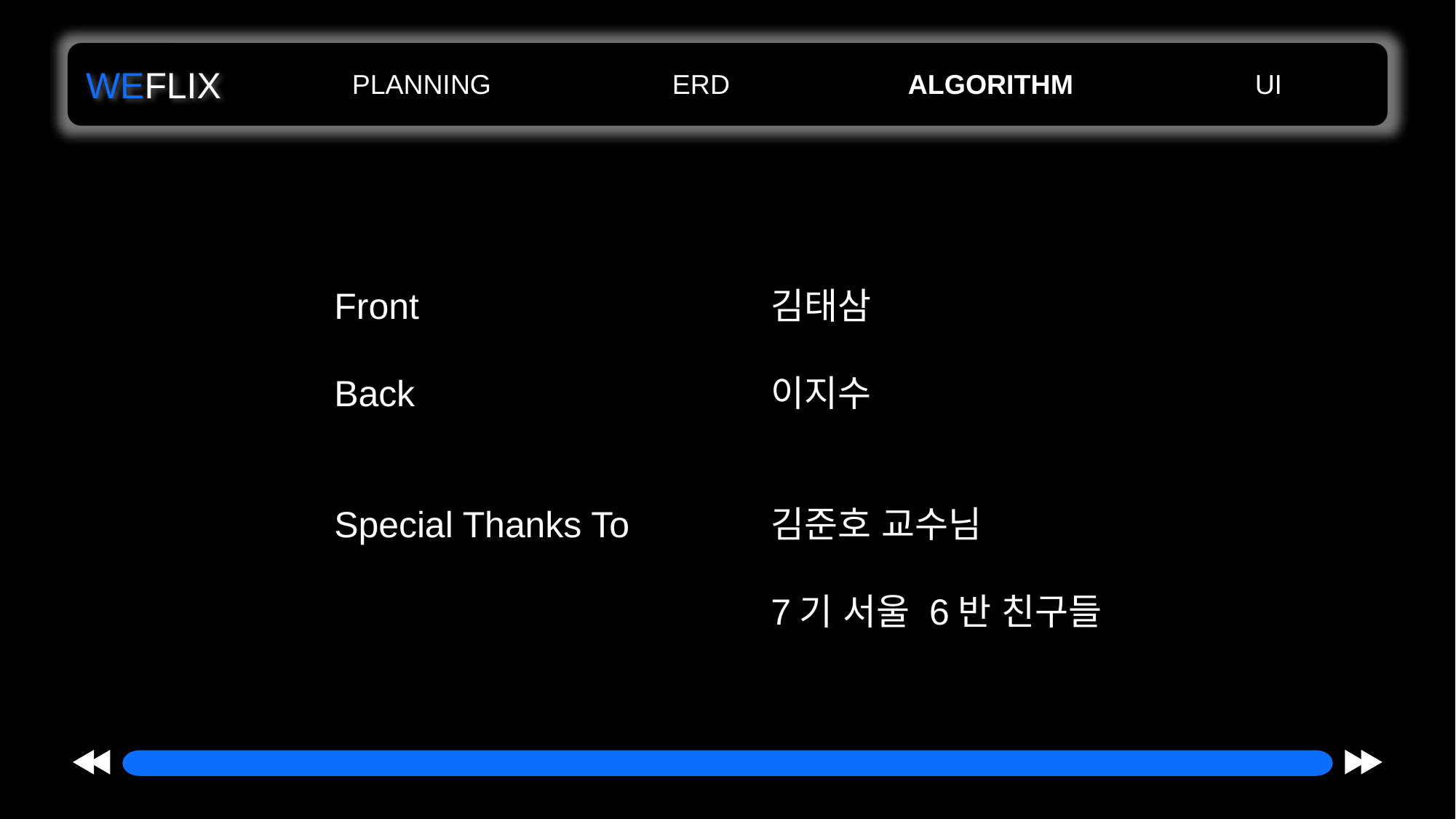

WEFLIX
PLANNING
ERD
ALGORITHM
UI
Front				김태삼

Back				이지수

Special Thanks To		김준호 교수님

				7기 서울 6반 친구들